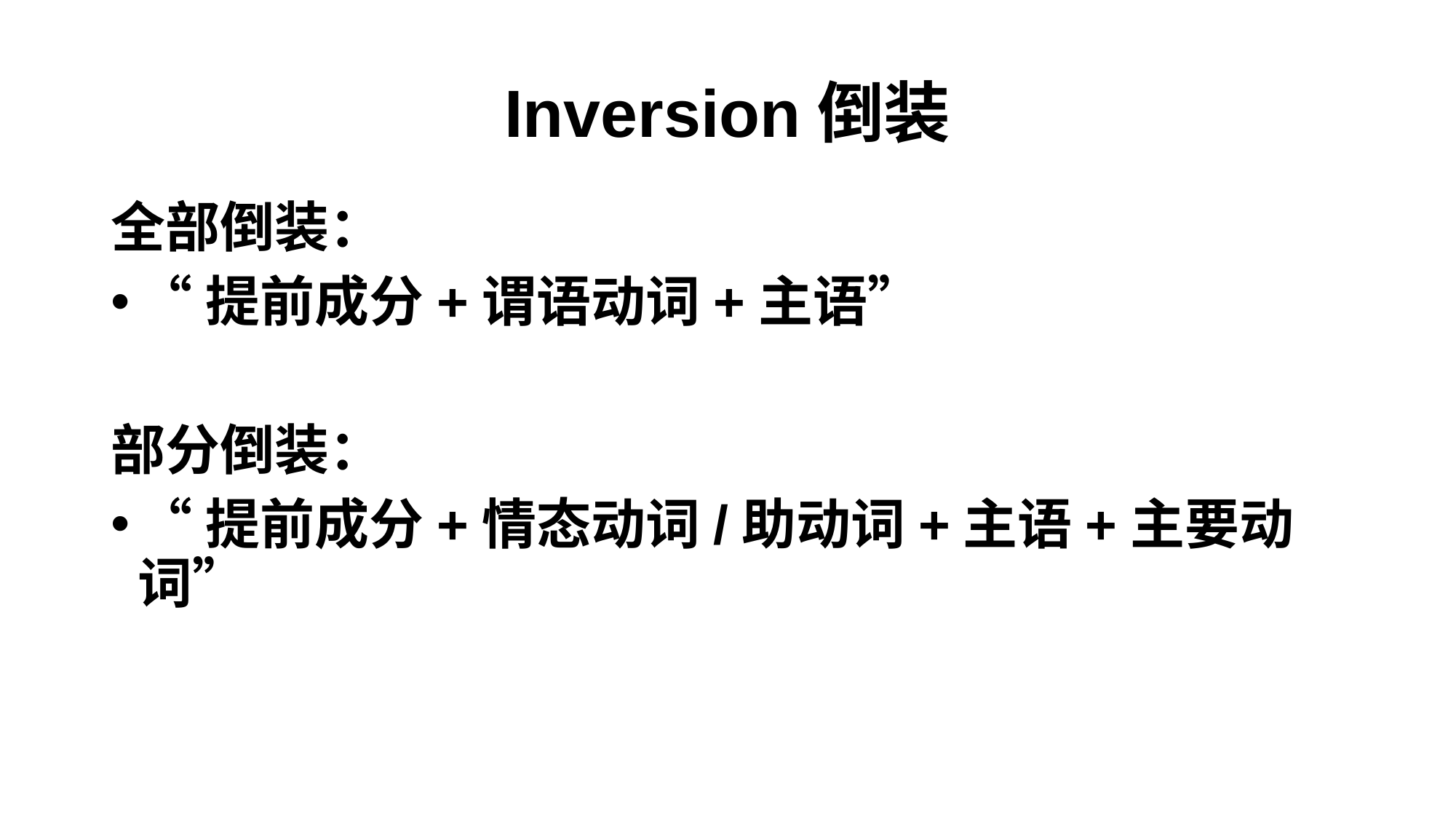

# Inversion倒装
全部倒装：
“提前成分+谓语动词+主语”

部分倒装：
“提前成分+情态动词/助动词+主语+主要动词”